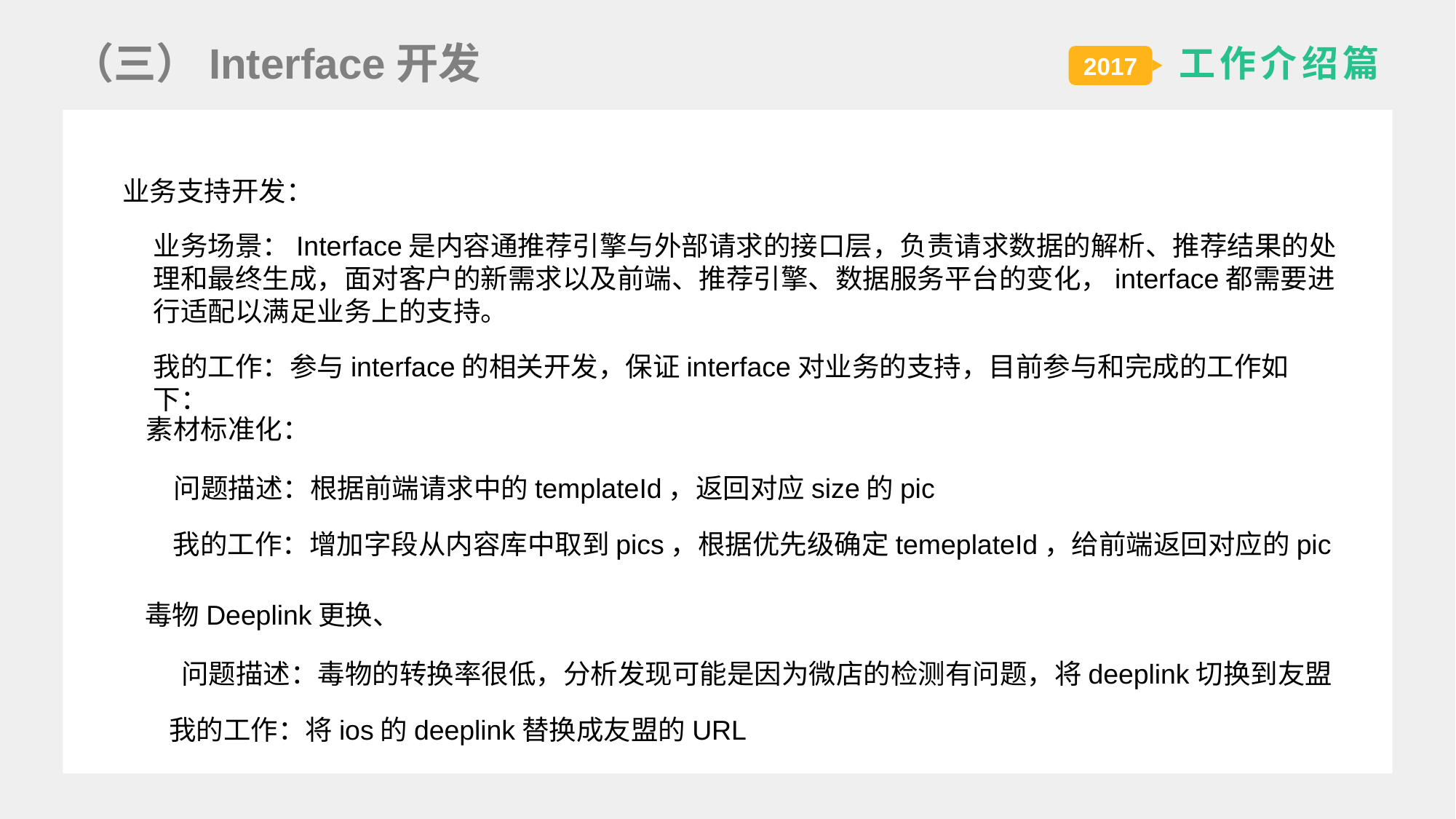

# （三）Interface开发
工作介绍篇
业务支持开发：
业务场景：Interface是内容通推荐引擎与外部请求的接口层，负责请求数据的解析、推荐结果的处理和最终生成，面对客户的新需求以及前端、推荐引擎、数据服务平台的变化，interface都需要进行适配以满足业务上的支持。
我的工作：参与interface的相关开发，保证interface对业务的支持，目前参与和完成的工作如下：
素材标准化：
问题描述：根据前端请求中的templateId，返回对应size的pic
我的工作：增加字段从内容库中取到pics，根据优先级确定temeplateId，给前端返回对应的pic
毒物Deeplink更换、
问题描述：毒物的转换率很低，分析发现可能是因为微店的检测有问题，将deeplink切换到友盟
我的工作：将ios的deeplink替换成友盟的URL